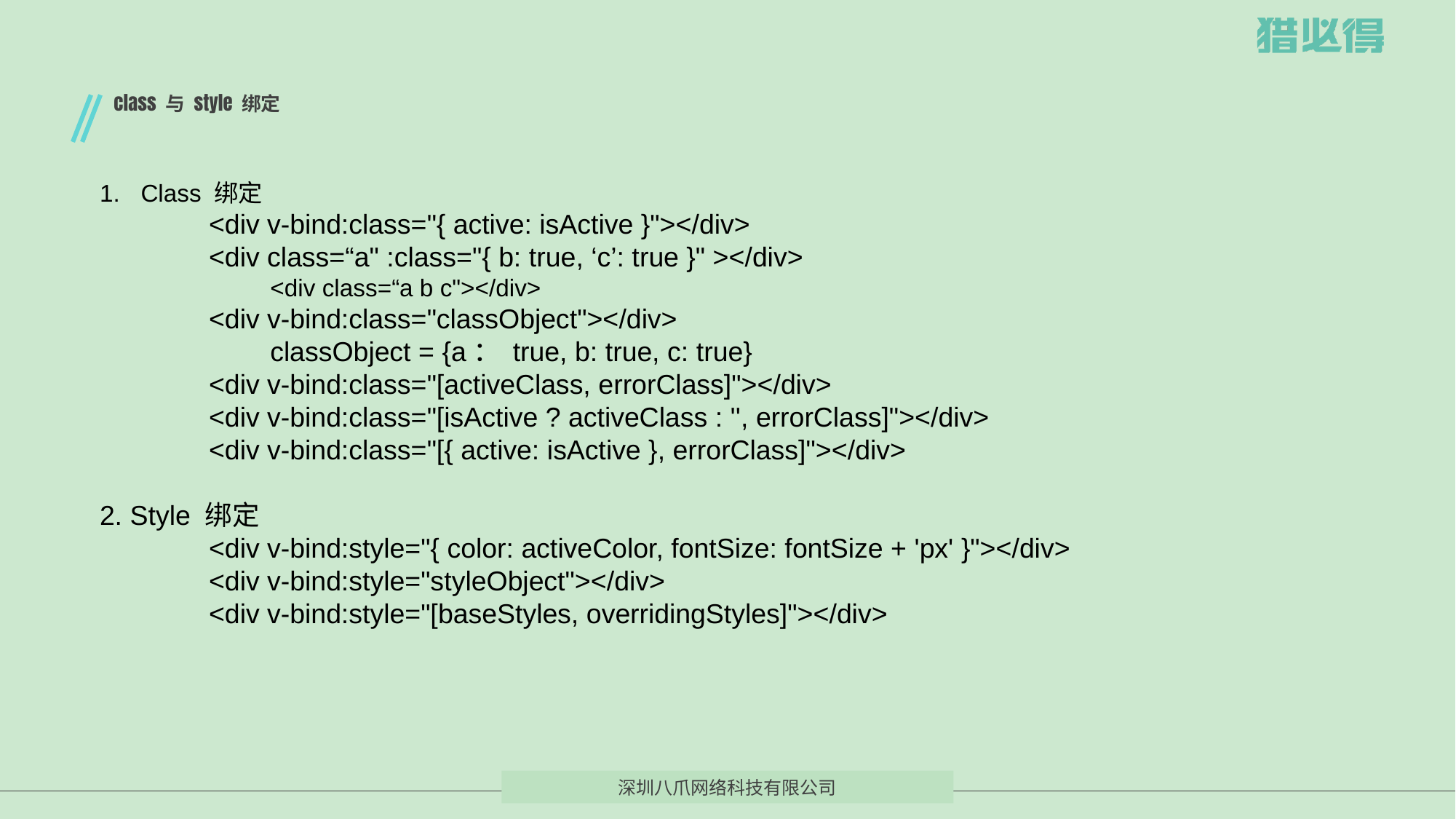

# class 与 style 绑定
Class 绑定
	<div v-bind:class="{ active: isActive }"></div>
<div class=“a" :class="{ b: true, ‘c’: true }" ></div>
 <div class=“a b c"></div>
<div v-bind:class="classObject"></div>
        classObject = {a： true, b: true, c: true}
<div v-bind:class="[activeClass, errorClass]"></div>
<div v-bind:class="[isActive ? activeClass : '', errorClass]"></div>
<div v-bind:class="[{ active: isActive }, errorClass]"></div>

2. Style 绑定
	<div v-bind:style="{ color: activeColor, fontSize: fontSize + 'px' }"></div>
	<div v-bind:style="styleObject"></div>
	<div v-bind:style="[baseStyles, overridingStyles]"></div>